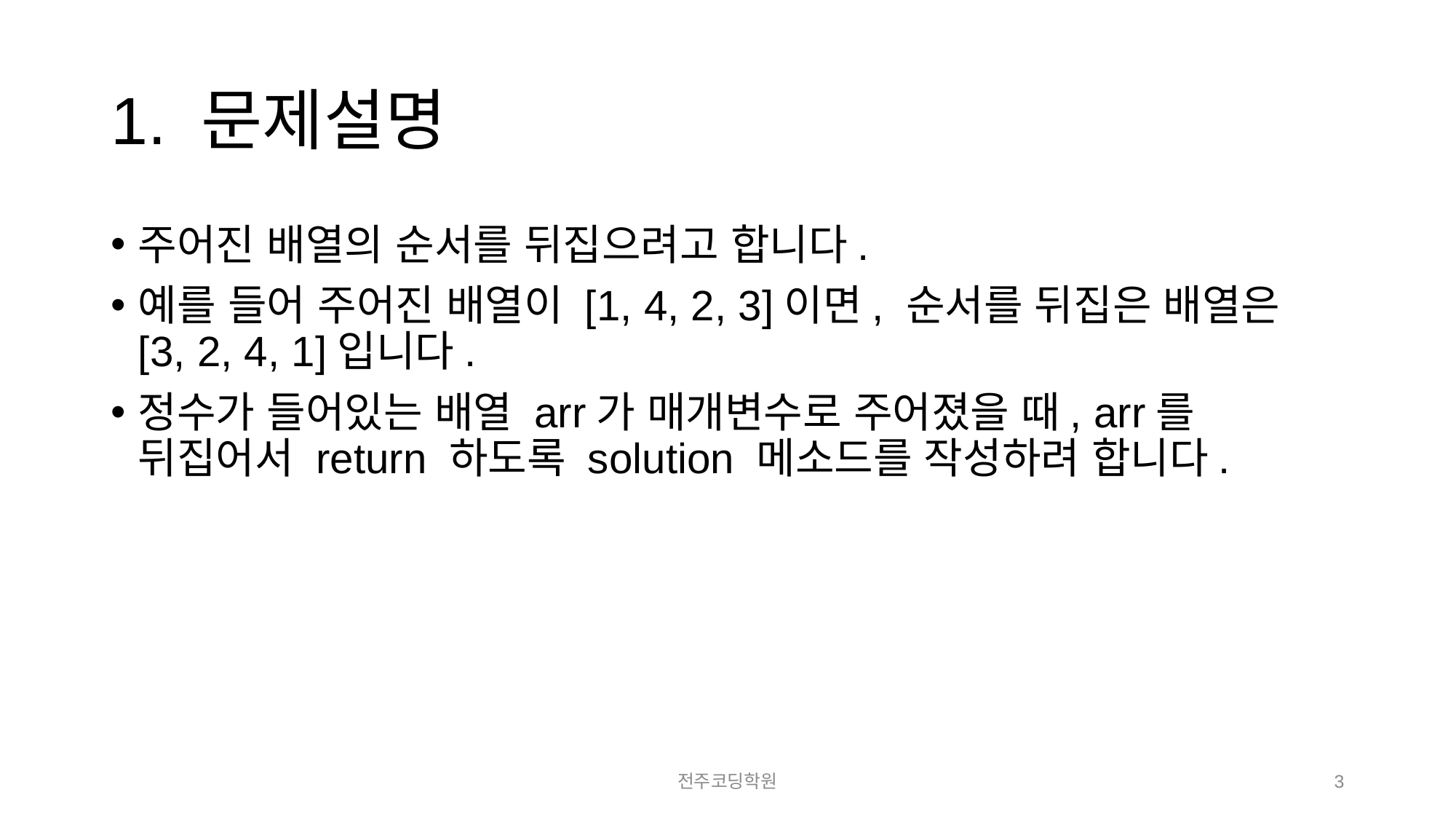

# 1. 문제설명
주어진 배열의 순서를 뒤집으려고 합니다.
예를 들어 주어진 배열이 [1, 4, 2, 3]이면, 순서를 뒤집은 배열은 [3, 2, 4, 1]입니다.
정수가 들어있는 배열 arr가 매개변수로 주어졌을 때, arr를 뒤집어서 return 하도록 solution 메소드를 작성하려 합니다.

전주코딩학원
3